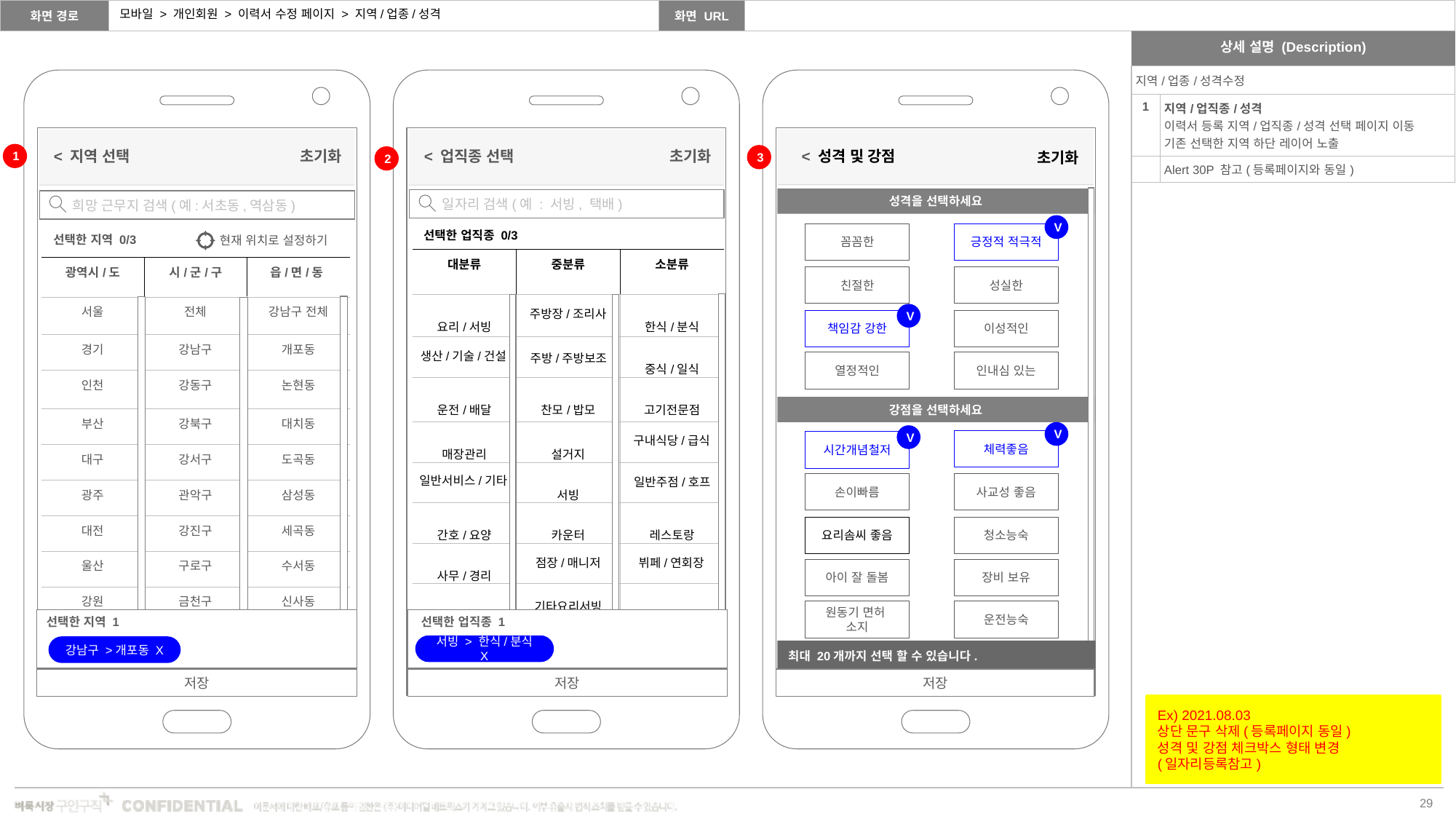

모바일 > 개인회원 > 이력서 수정 페이지 > 지역/업종/성격

| 지역/업종/성격수정 |  |
| --- | --- |
| 1 | 지역/업직종/성격 이력서 등록 지역/업직종/성격 선택 페이지 이동 기존 선택한 지역 하단 레이어 노출 |
|  | Alert 30P 참고(등록페이지와 동일) |

< 성격 및 강점
< 업직종 선택
초기화
< 지역 선택
초기화
초기화
1
3
2
성격을 선택하세요
일자리 검색(예 : 서빙, 택배)
희망 근무지 검색(예:서초동,역삼동)

V
선택한 업직종 0/3
꼼꼼한
긍정적 적극적
선택한 지역 0/3
현재 위치로 설정하기

| 대분류 | 중분류 | 소분류 |
| --- | --- | --- |
| 요리/서빙 |  | 한식/분식 |
|  |  | 중식/일식 |
| 운전/배달 | 찬모/밥모 | 고기전문점 |
| 매장관리 | 설거지 |  |
|  | 서빙 |  |
| 간호/요양 | 카운터 | 레스토랑 |
| 사무/경리 |  |  |
| 상담/영업 |  | 푸드코트 |
| 교사/강사 |  | 기타 |
| 광역시/도 | 시/군/구 | 읍/면/동 |
| --- | --- | --- |
| 서울 | 전체 | 강남구 전체 |
| 경기 | 강남구 | 개포동 |
| 인천 | 강동구 | 논현동 |
| 부산 | 강북구 | 대치동 |
| 대구 | 강서구 | 도곡동 |
| 광주 | 관악구 | 삼성동 |
| 대전 | 강진구 | 세곡동 |
| 울산 | 구로구 | 수서동 |
| 강원 | 금천구 | 신사동 |
| 경북 | 노원구 | 압구정동 |
친절한
성실한
주방장/조리사
V
이성적인
책임감 강한
생산/기술/건설
주방/주방보조
인내심 있는
열정적인
강점을 선택하세요
V
V
구내식당/급식

체력좋음
시간개념철저

일반서비스/기타
일반주점/호프
손이빠름
사교성 좋음

청소능숙
요리솜씨 좋음
뷔페/연회장
점장/매니저
장비 보유
아이 잘 돌봄
기타요리서빙
운전능숙
원동기 면허
소지
선택한 지역 1
선택한 업직종 1

서빙 > 한식/분식 X
강남구 >개포동 X
최대 20개까지 선택 할 수 있습니다.
저장
저장
저장
Ex) 2021.08.03
상단 문구 삭제(등록페이지 동일)
성격 및 강점 체크박스 형태 변경
(일자리등록참고)